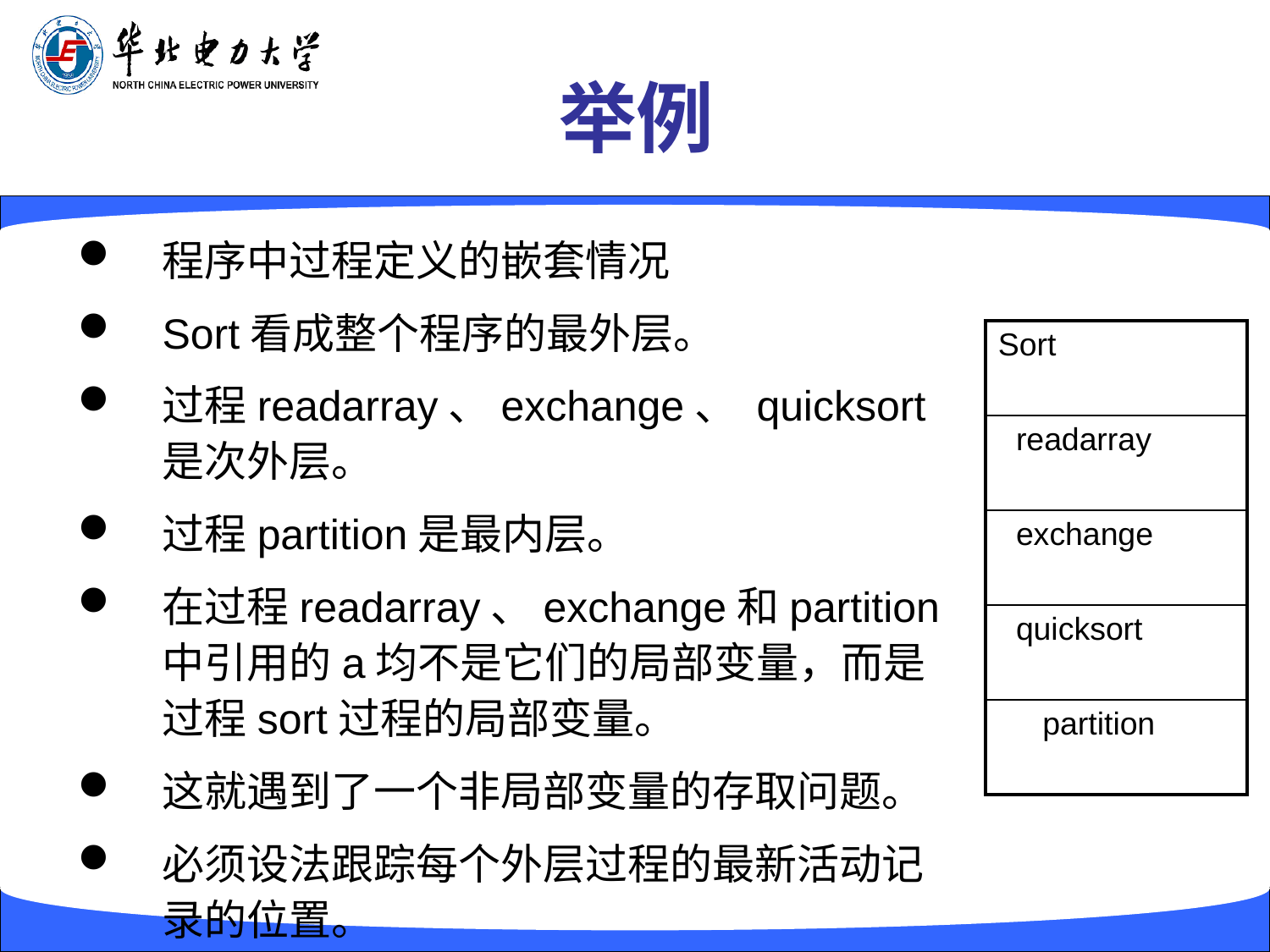

# 举例
程序中过程定义的嵌套情况
Sort看成整个程序的最外层。
过程readarray、exchange、 quicksort是次外层。
过程partition是最内层。
在过程readarray、exchange和partition中引用的a均不是它们的局部变量，而是过程sort过程的局部变量。
这就遇到了一个非局部变量的存取问题。
必须设法跟踪每个外层过程的最新活动记录的位置。
| Sort |
| --- |
| readarray |
| exchange |
| quicksort |
| partition |